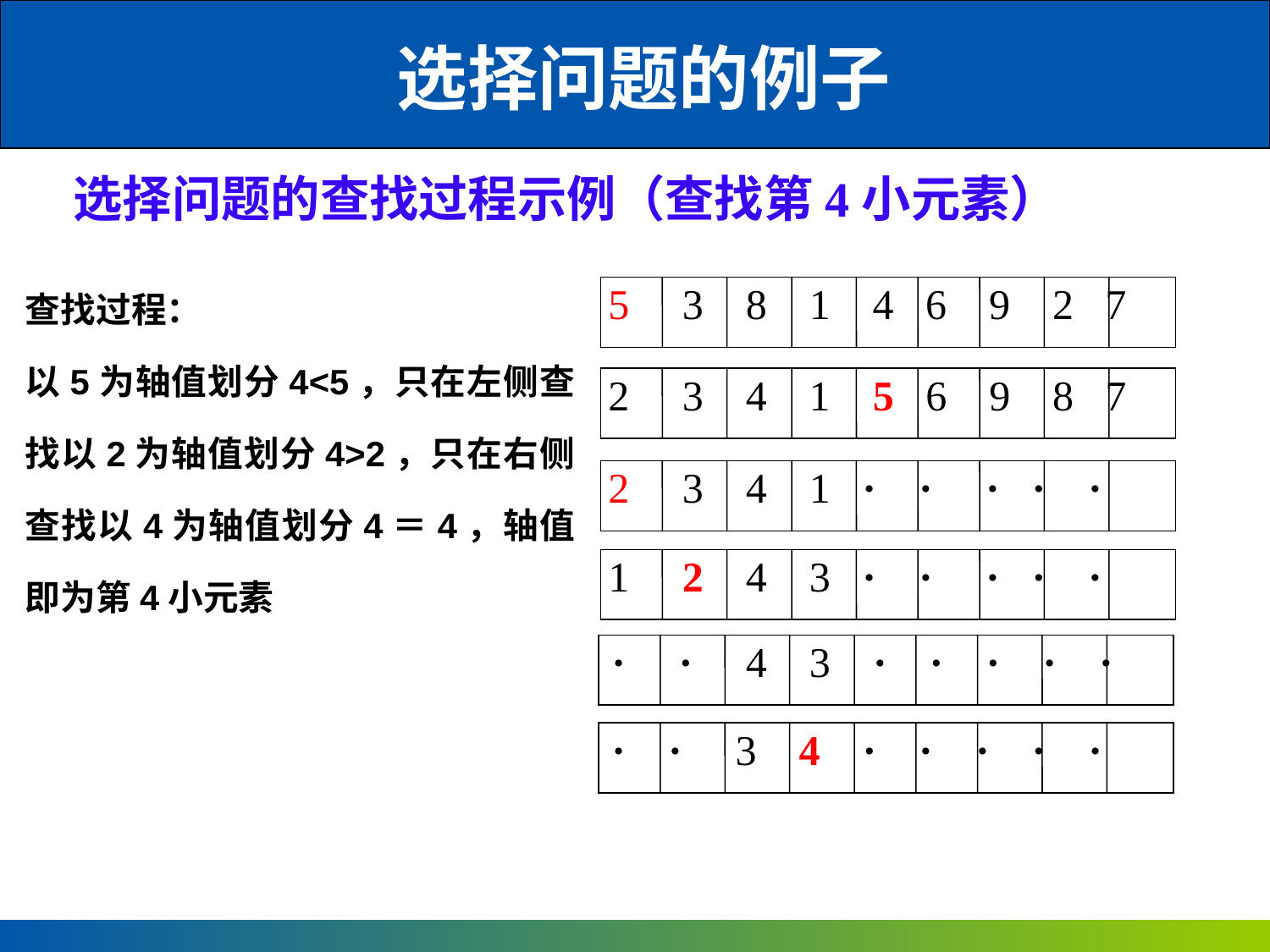

选择问题的例子
    选择问题的查找过程示例（查找第4小元素）
查找过程：
以5为轴值划分4<5，只在左侧查找以2为轴值划分4>2，只在右侧查找以4为轴值划分4＝4，轴值即为第4小元素
5     3    8    1    4   6    9    2   7

2     3    4    1    5   6    9    8   7

2     3    4    1   ·    ·     ·   ·    ·

1     2    4    3   ·    ·     ·   ·    ·

 ·     ·     4    3    ·    ·    ·    ·    ·

 ·    ·     3    4    ·    ·    ·    ·    ·